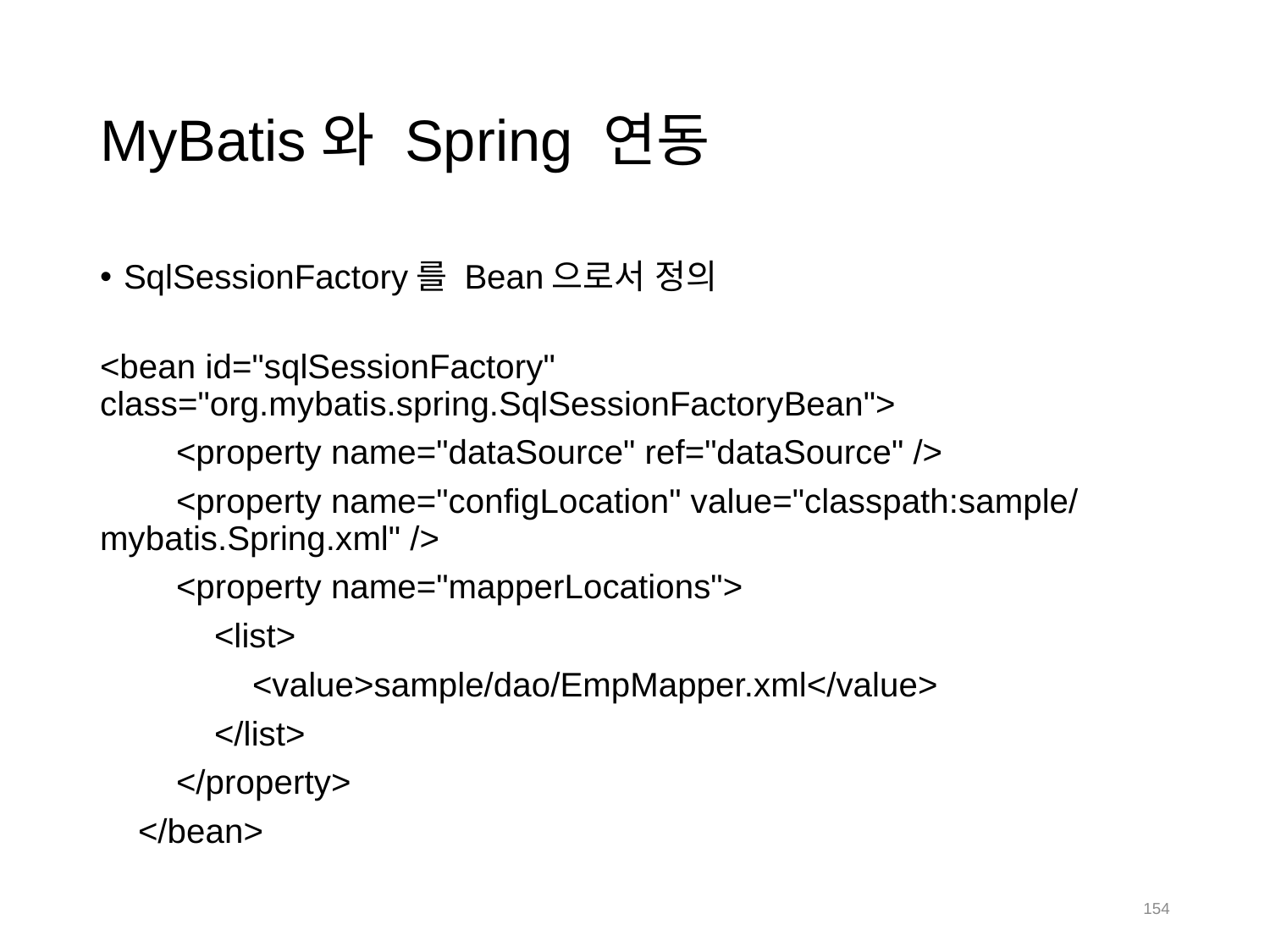

# MyBatis와 Spring 연동
SqlSessionFactory를 Bean으로서 정의
<bean id="sqlSessionFactory" class="org.mybatis.spring.SqlSessionFactoryBean">
        <property name="dataSource" ref="dataSource" />
        <property name="configLocation" value="classpath:sample/mybatis.Spring.xml" />
        <property name="mapperLocations">
            <list>
                <value>sample/dao/EmpMapper.xml</value>
            </list>
        </property>
    </bean>
154